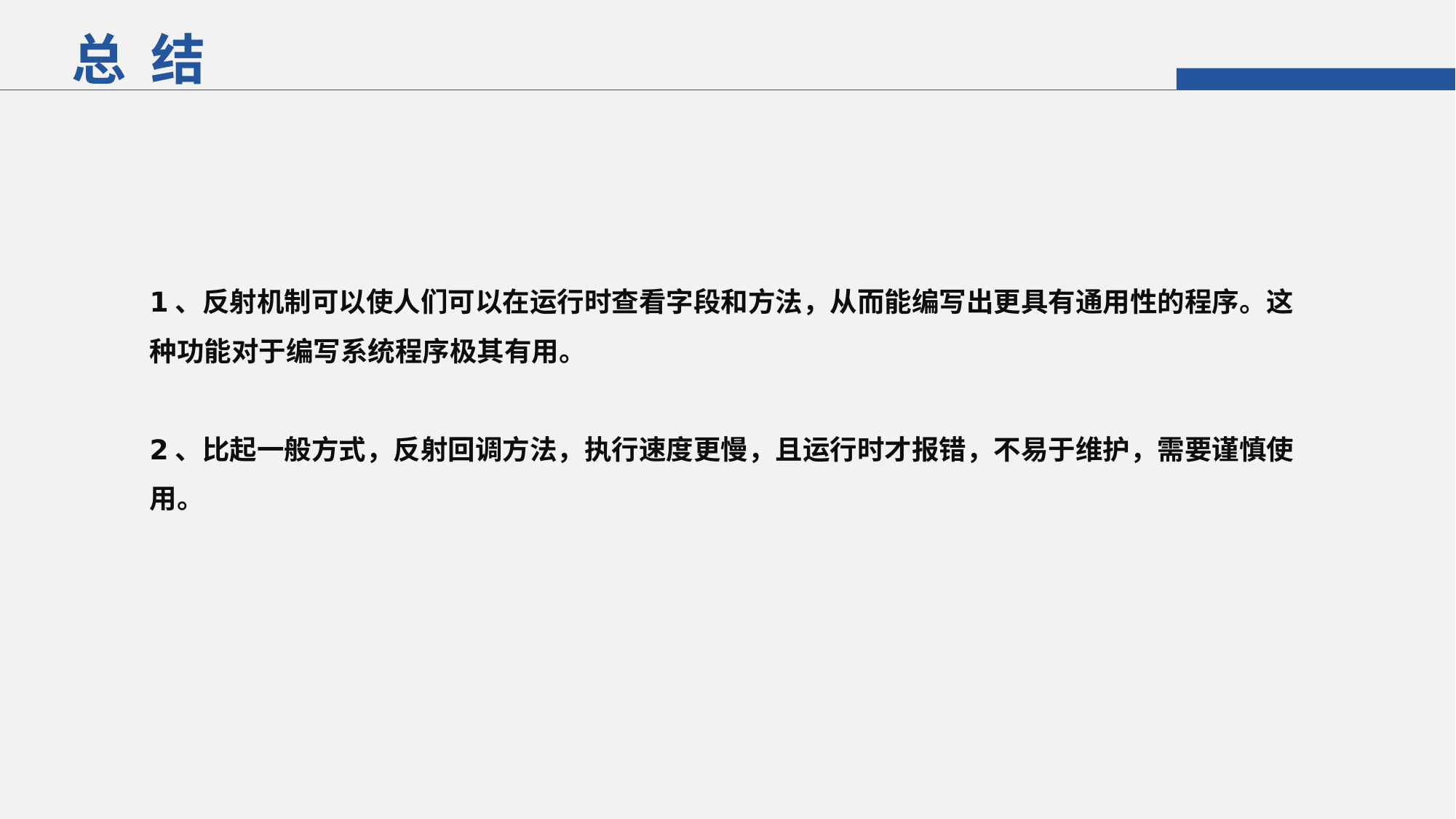

总  结
1、反射机制可以使人们可以在运行时查看字段和方法，从而能编写出更具有通用性的程序。这种功能对于编写系统程序极其有用。

2、比起一般方式，反射回调方法，执行速度更慢，且运行时才报错，不易于维护，需要谨慎使用。